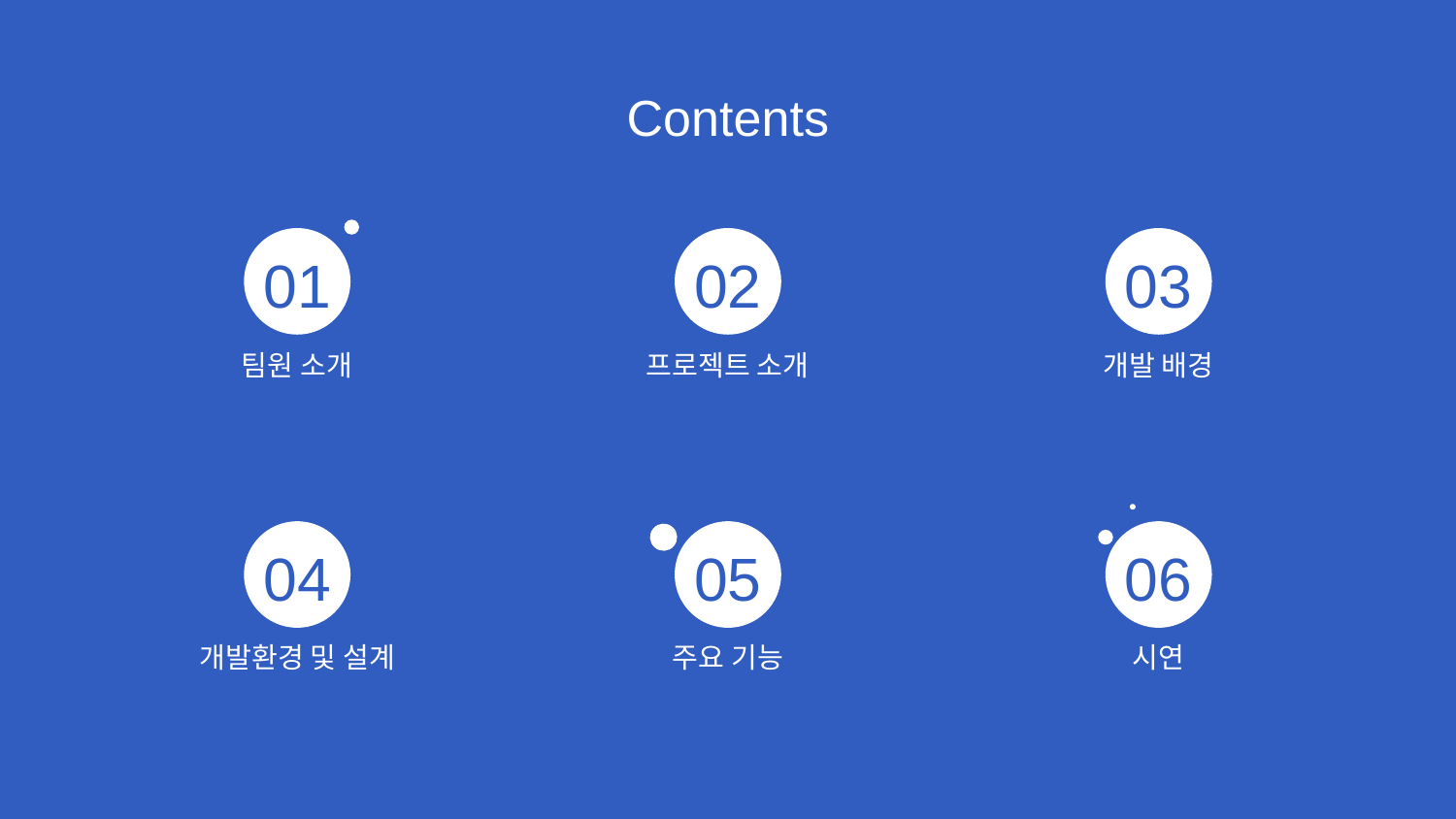

# Contents

01

02
03
팀원 소개
프로젝트 소개
개발 배경

04

05
06

개발환경 및 설계
주요 기능
시연